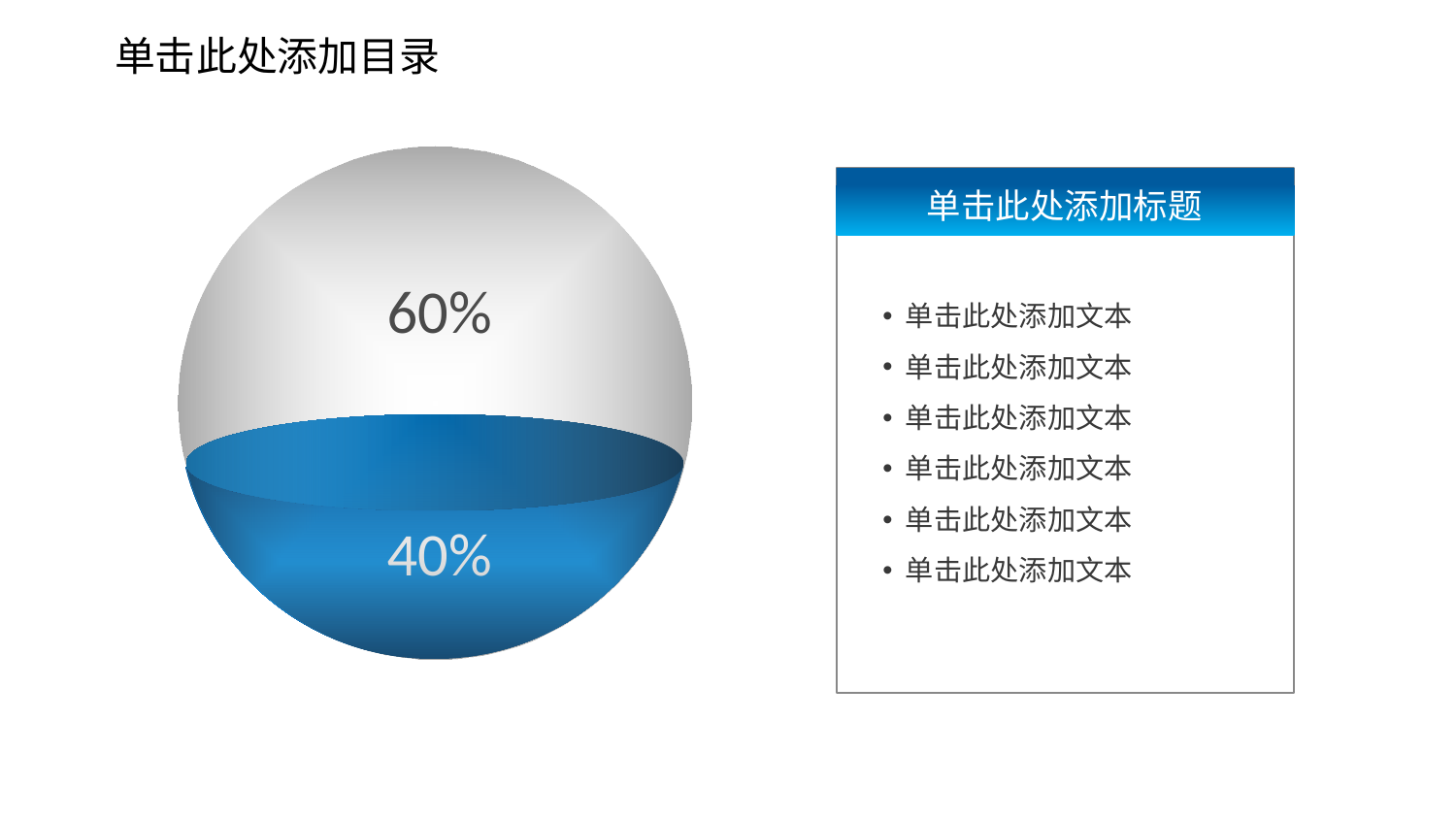

单击此处添加目录

60%

40%

单击此处添加标题
 单击此处添加文本
 单击此处添加文本
 单击此处添加文本
 单击此处添加文本
 单击此处添加文本
 单击此处添加文本